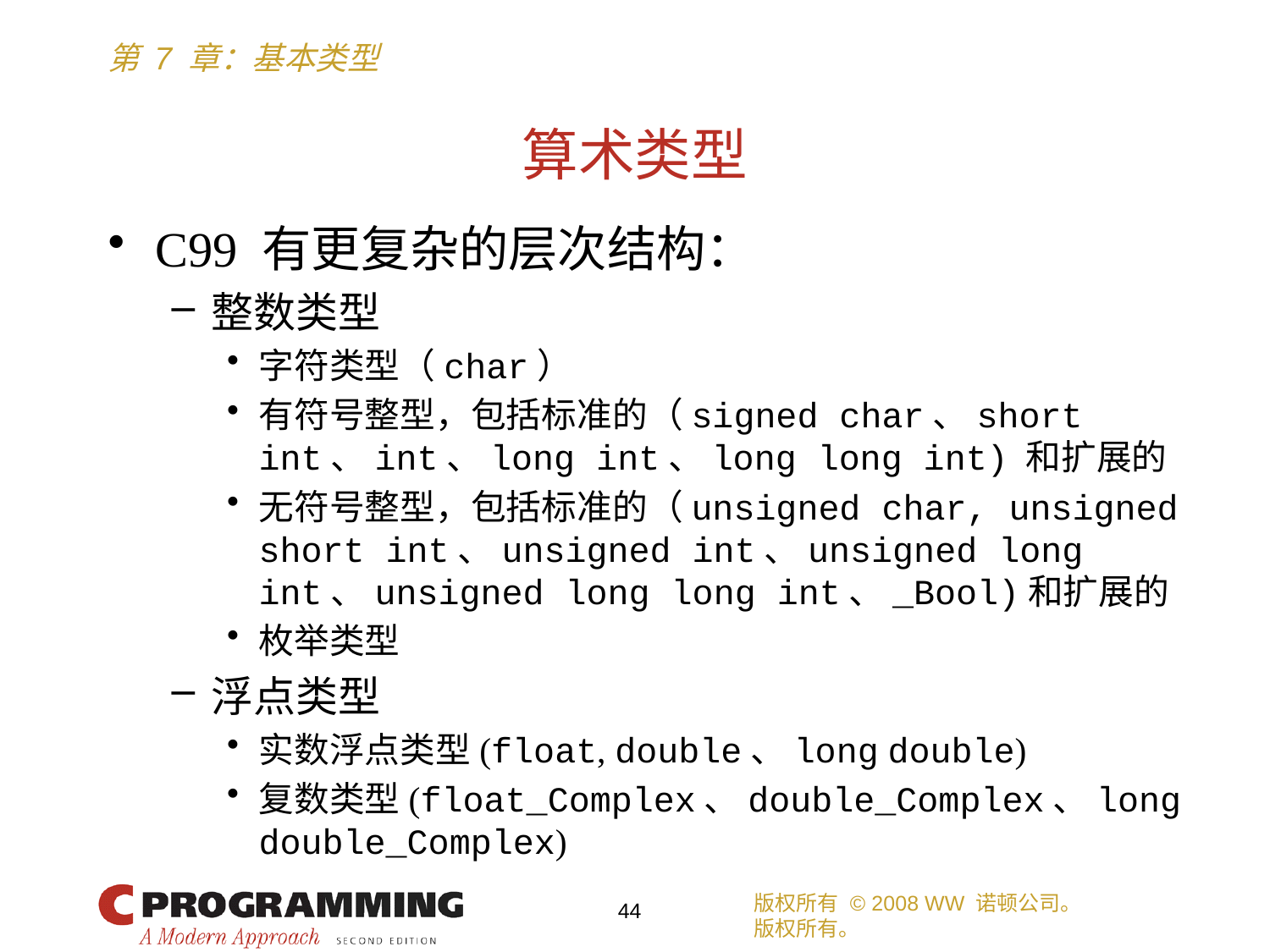

# 算术类型
C99 有更复杂的层次结构：
整数类型
字符类型（char）
有符号整型，包括标准的（signed char、short int、int、long int、long long int) 和扩展的
无符号整型，包括标准的（unsigned char, unsigned short int、unsigned int、unsigned long int、unsigned long long int、_Bool)和扩展的
枚举类型
浮点类型
实数浮点类型(float, double、long double)
复数类型(float_Complex、double_Complex、long double_Complex)

版权所有 © 2008 WW 诺顿公司。
版权所有。
44